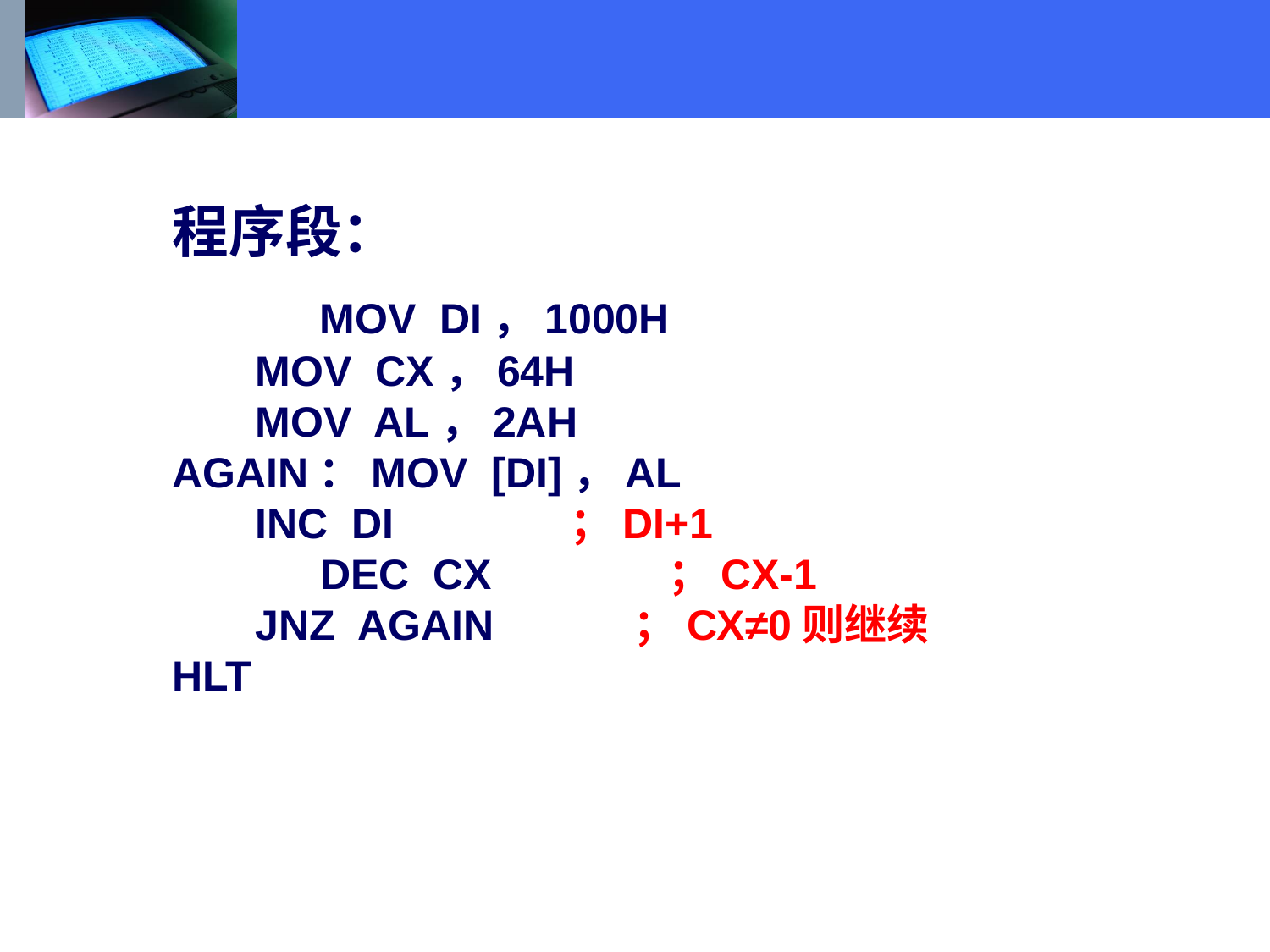

程序段：
            MOV  DI，1000H
       MOV  CX，64H
       MOV  AL，2AH
AGAIN：MOV  [DI]，AL
       INC  DI              ；DI+1
              DEC  CX              ；CX-1
       JNZ  AGAIN           ；CX≠0则继续
HLT